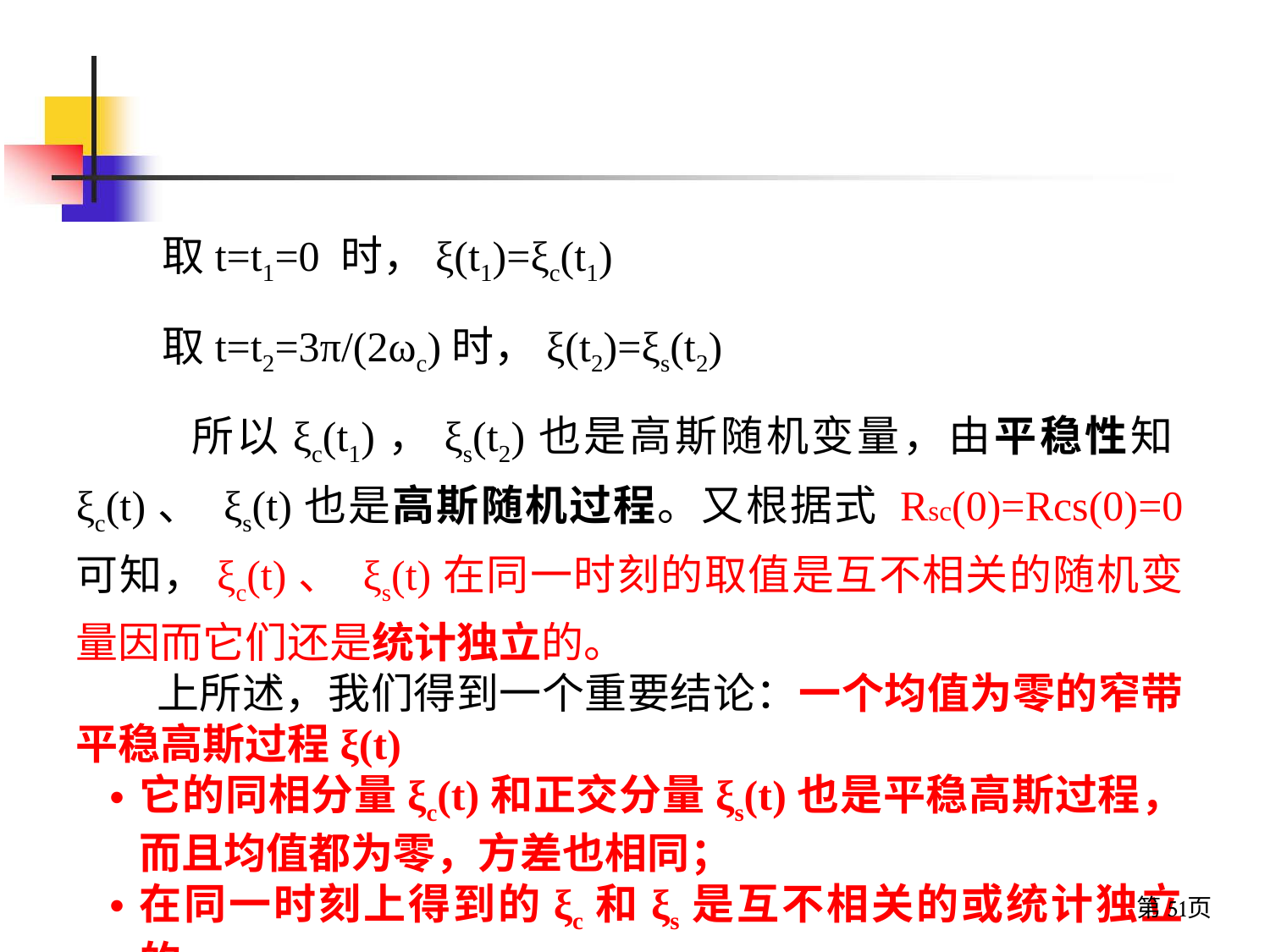

取t=t1=0 时，ξ(t1)=ξc(t1)
        取t=t2=3π/(2ωc)时，ξ(t2)=ξs(t2)
        所以ξc(t1)，ξs(t2)也是高斯随机变量，由平稳性知ξc(t)、 ξs(t)也是高斯随机过程。又根据式 Rsc(0)=Rcs(0)=0 可知，ξc(t)、 ξs(t)在同一时刻的取值是互不相关的随机变量因而它们还是统计独立的。
       上所述，我们得到一个重要结论：一个均值为零的窄带平稳高斯过程ξ(t)
它的同相分量ξc(t)和正交分量ξs(t)也是平稳高斯过程，而且均值都为零，方差也相同；
在同一时刻上得到的ξc和ξs是互不相关的或统计独立的。
第51页